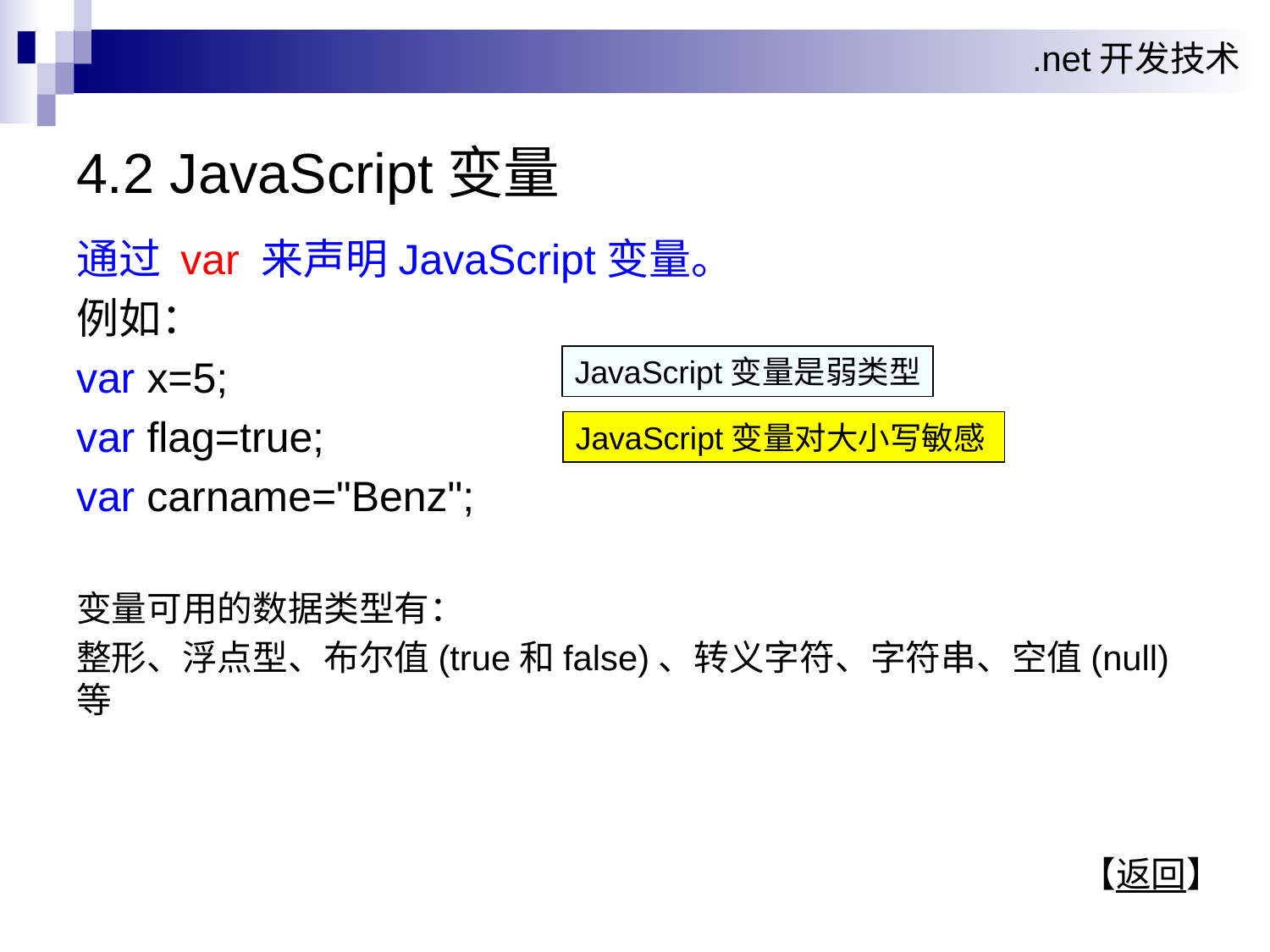

4.2 JavaScript变量
通过 var 来声明JavaScript变量。
例如：
var x=5;
var flag=true;
var carname="Benz";

变量可用的数据类型有：
整形、浮点型、布尔值(true和false)、转义字符、字符串、空值(null) 等

JavaScript变量是弱类型
JavaScript变量对大小写敏感
 【返回】